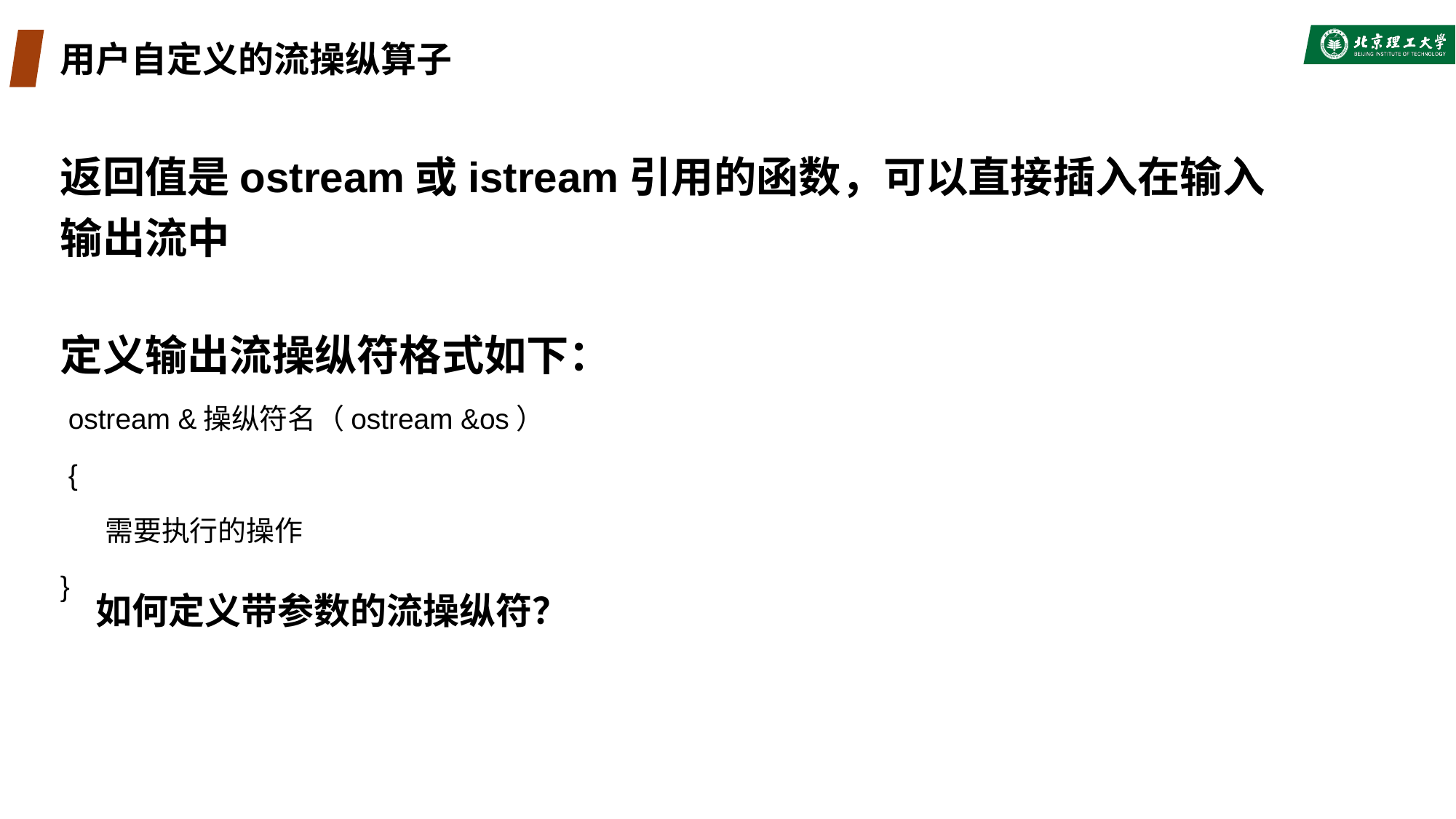

# 用户自定义的流操纵算子
返回值是ostream或istream引用的函数，可以直接插入在输入输出流中
定义输出流操纵符格式如下：
 ostream &操纵符名（ostream &os）
 {
      需要执行的操作
}
如何定义带参数的流操纵符？